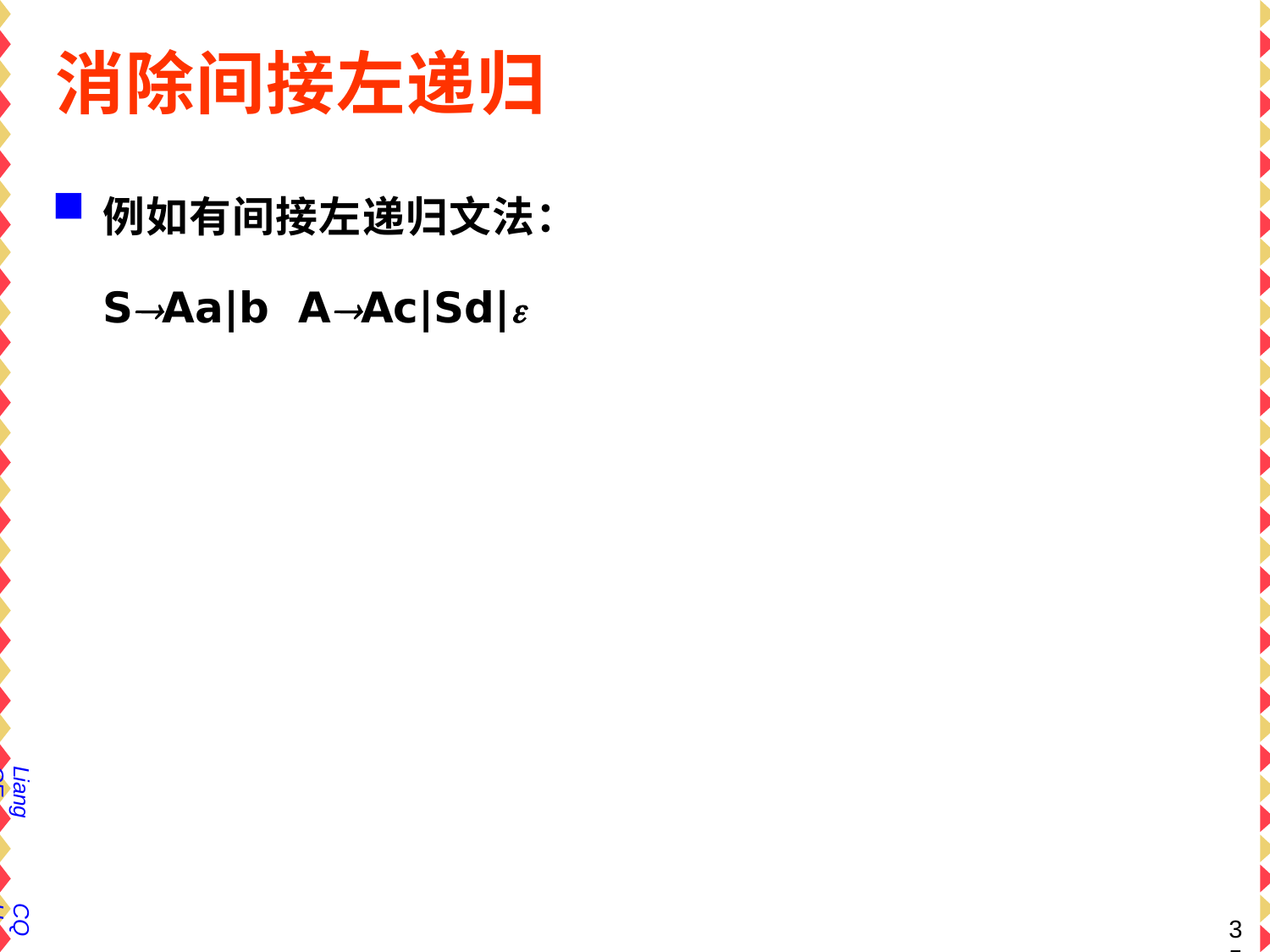

# 消除间接左递归
例如有间接左递归文法：  S→Aa|b  A→Ac|Sd|ε
Liang GE
CQU
35